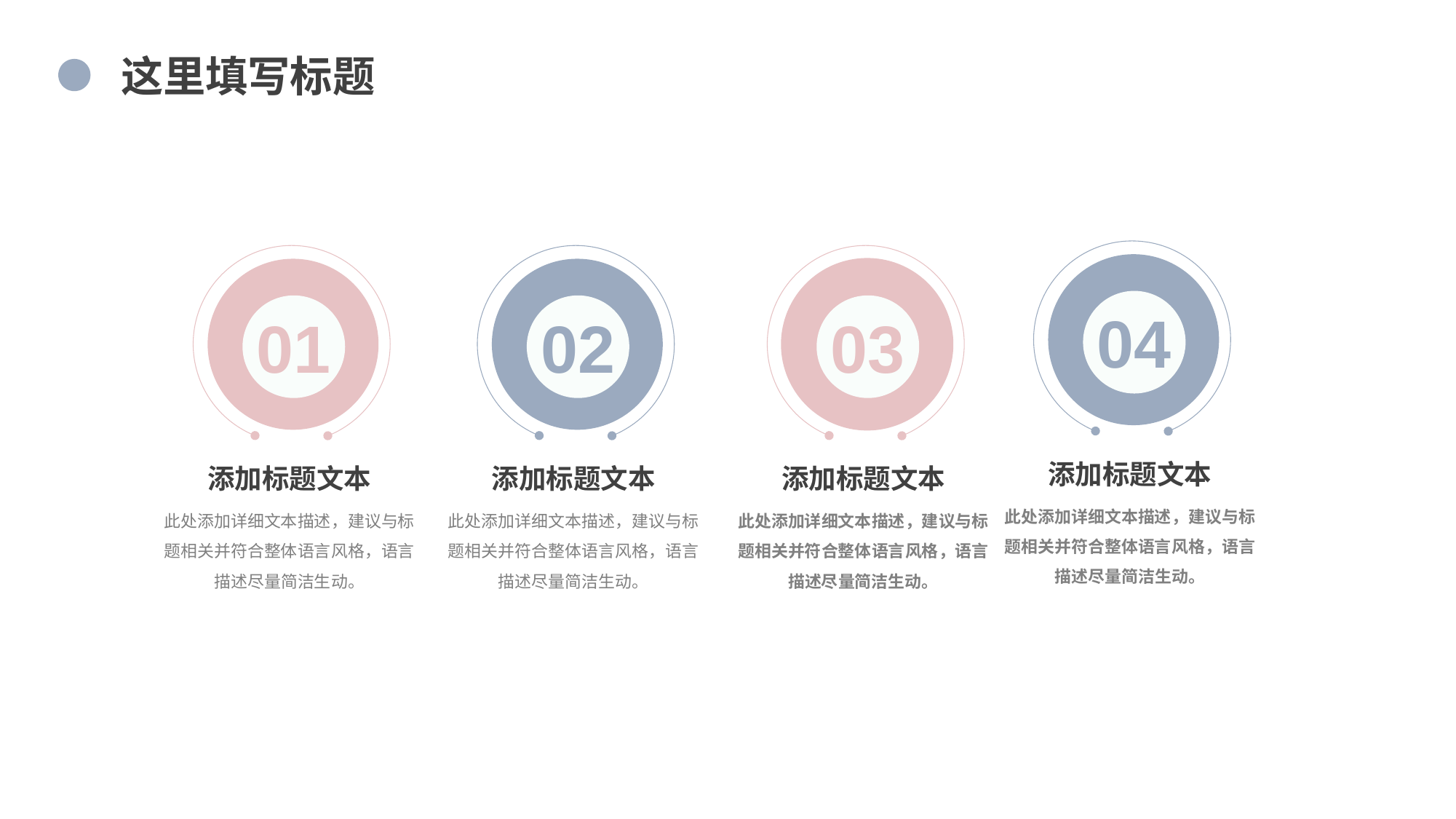

04
添加标题文本
此处添加详细文本描述，建议与标题相关并符合整体语言风格，语言描述尽量简洁生动。

01
添加标题文本
此处添加详细文本描述，建议与标题相关并符合整体语言风格，语言描述尽量简洁生动。

02
添加标题文本
此处添加详细文本描述，建议与标题相关并符合整体语言风格，语言描述尽量简洁生动。

03
添加标题文本
此处添加详细文本描述，建议与标题相关并符合整体语言风格，语言描述尽量简洁生动。